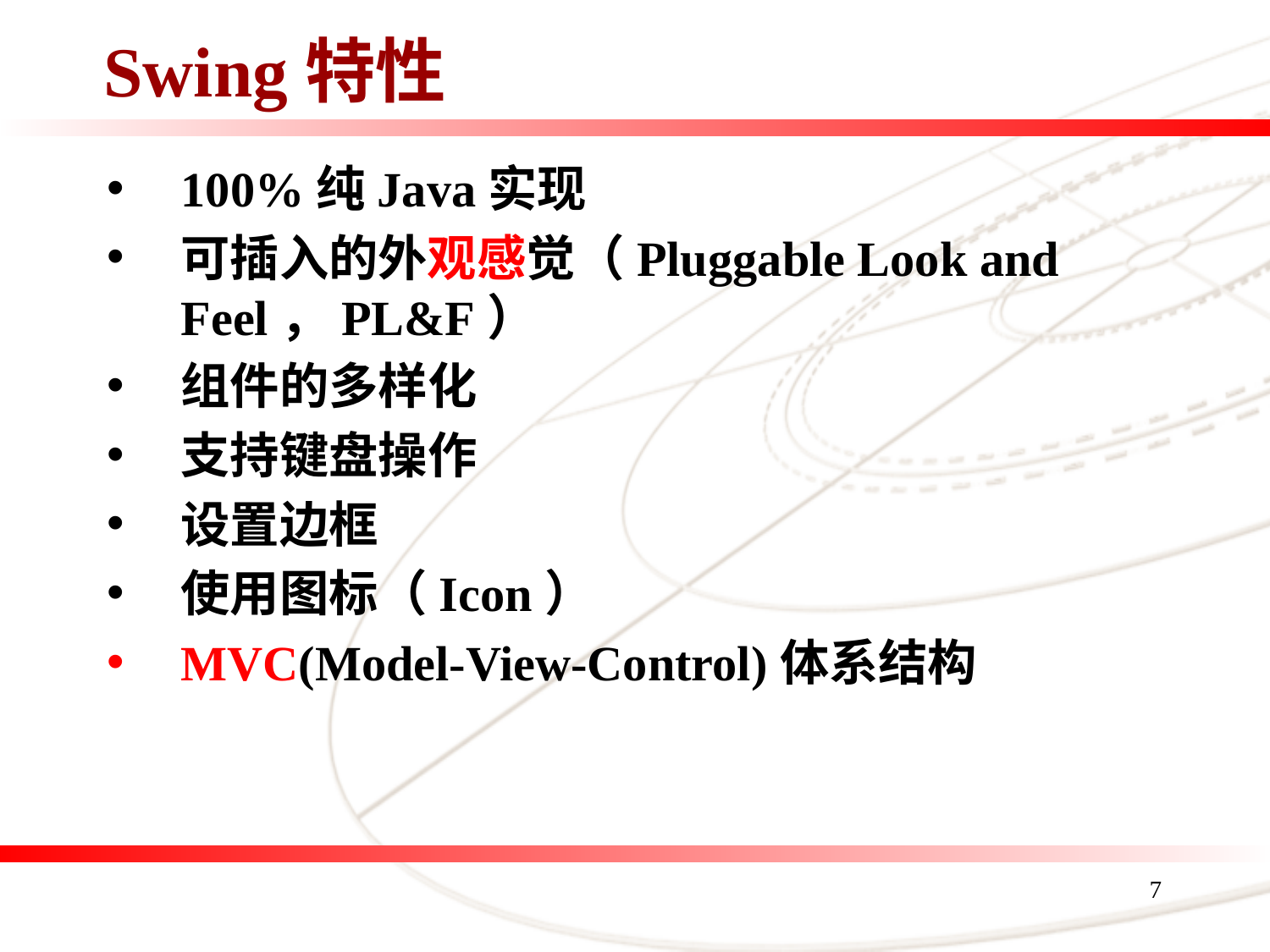

Swing特性
100%纯Java实现
可插入的外观感觉（Pluggable Look and Feel，PL&F）
组件的多样化
支持键盘操作
设置边框
使用图标（Icon）
MVC(Model-View-Control)体系结构

7